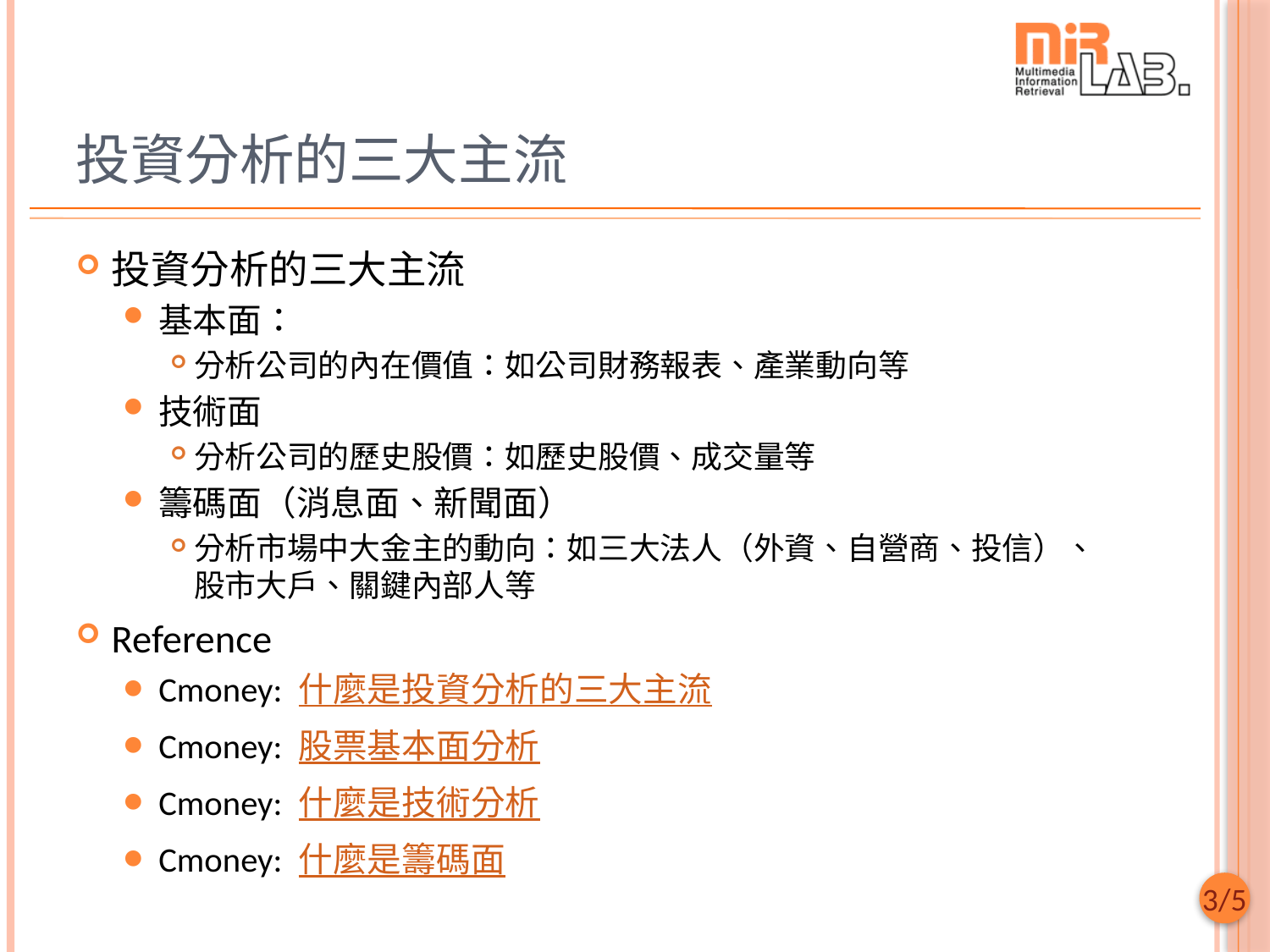

# 投資分析的三大主流
投資分析的三大主流
基本面：
分析公司的內在價值：如公司財務報表、產業動向等
技術面
分析公司的歷史股價：如歷史股價、成交量等
籌碼面（消息面、新聞面）
分析市場中大金主的動向：如三大法人（外資、自營商、投信）、股市大戶、關鍵內部人等
Reference
Cmoney: 什麼是投資分析的三大主流
Cmoney: 股票基本面分析
Cmoney: 什麼是技術分析
Cmoney: 什麼是籌碼面